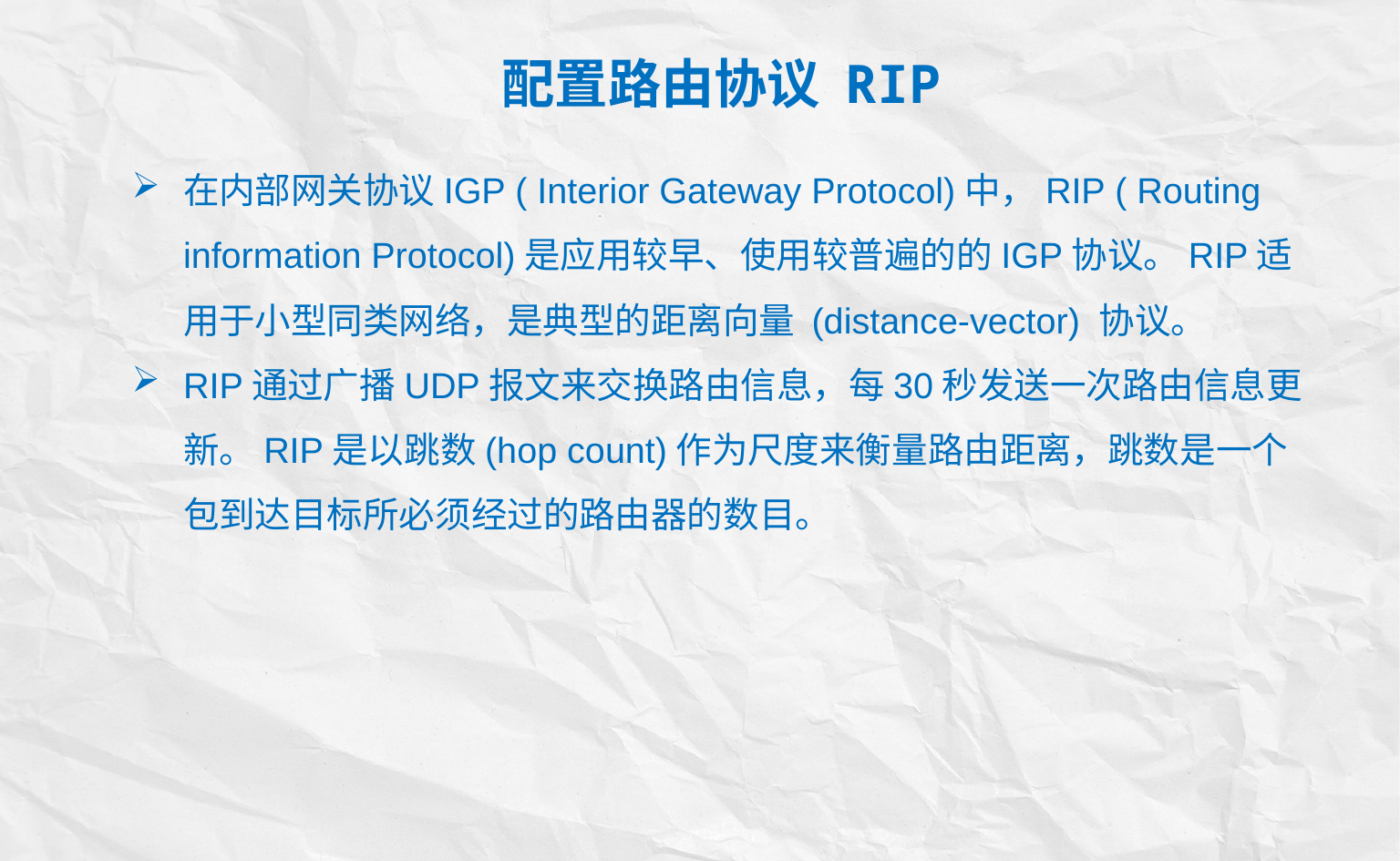

配置路由协议 RIP
在内部网关协议IGP ( Interior Gateway Protocol)中，RIP ( Routing  information Protocol)是应用较早、使用较普遍的的IGP协议。RIP适用于小型同类网络，是典型的距离向量 (distance-vector) 协议。
RIP通过广播UDP报文来交换路由信息，每30秒发送一次路由信息更新。RIP是以跳数(hop count)作为尺度来衡量路由距离，跳数是一个包到达目标所必须经过的路由器的数目。

11